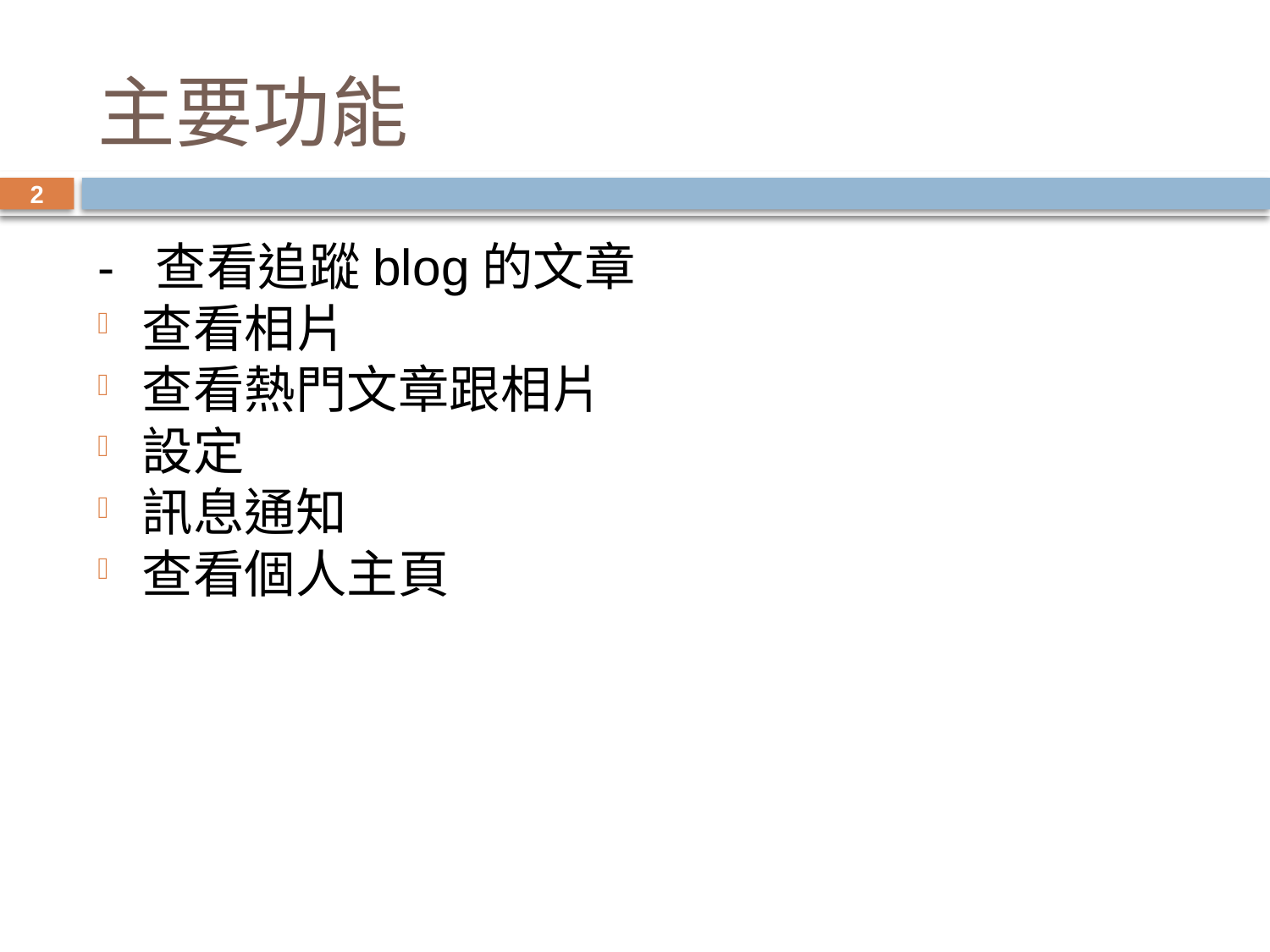

# 主要功能
2
-  查看追蹤blog的文章
查看相片
查看熱門文章跟相片
設定
訊息通知
查看個人主頁